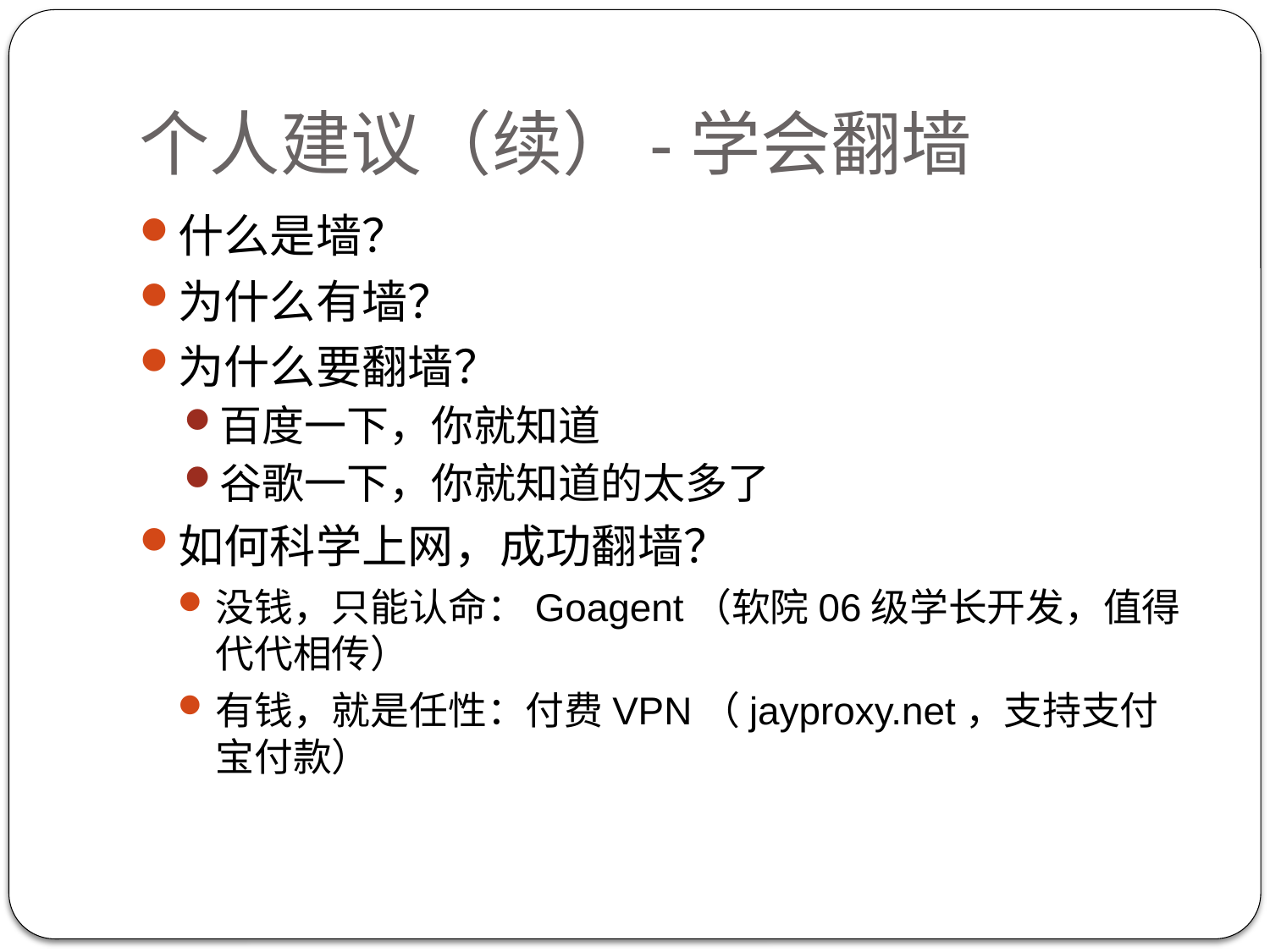

# 个人建议（续）-学会翻墙
什么是墙？
为什么有墙？
为什么要翻墙？
百度一下，你就知道
谷歌一下，你就知道的太多了
如何科学上网，成功翻墙？
没钱，只能认命：Goagent（软院06级学长开发，值得代代相传）
有钱，就是任性：付费VPN（jayproxy.net，支持支付宝付款）